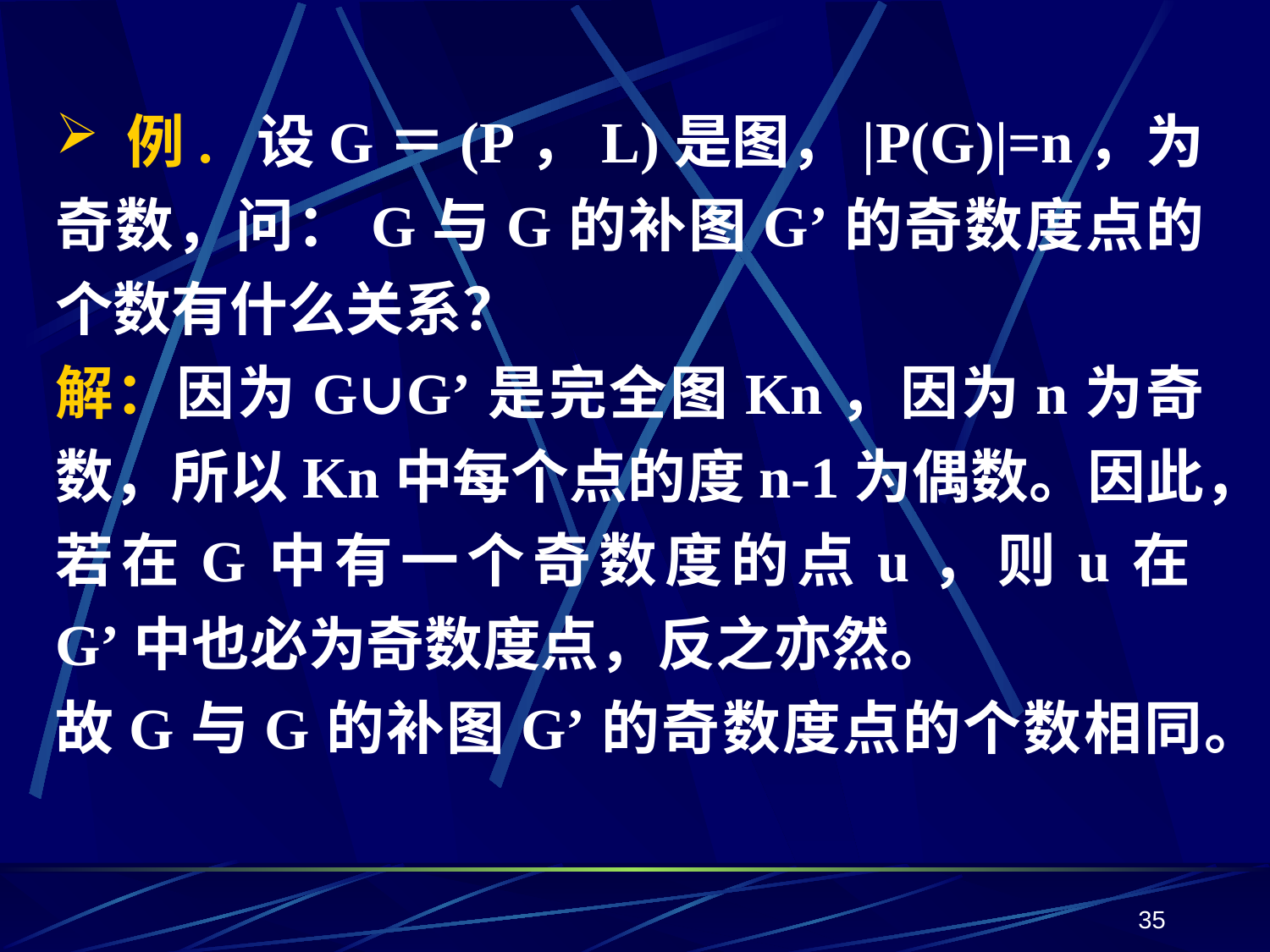

例.  设G＝(P，L)是图，|P(G)|=n，为奇数，问：G与G的补图G’的奇数度点的个数有什么关系？
解：因为G∪G’是完全图Kn，因为n为奇数，所以Kn中每个点的度n-1为偶数。因此，若在G中有一个奇数度的点u，则u在G’中也必为奇数度点，反之亦然。
故G与G的补图G’的奇数度点的个数相同。

35